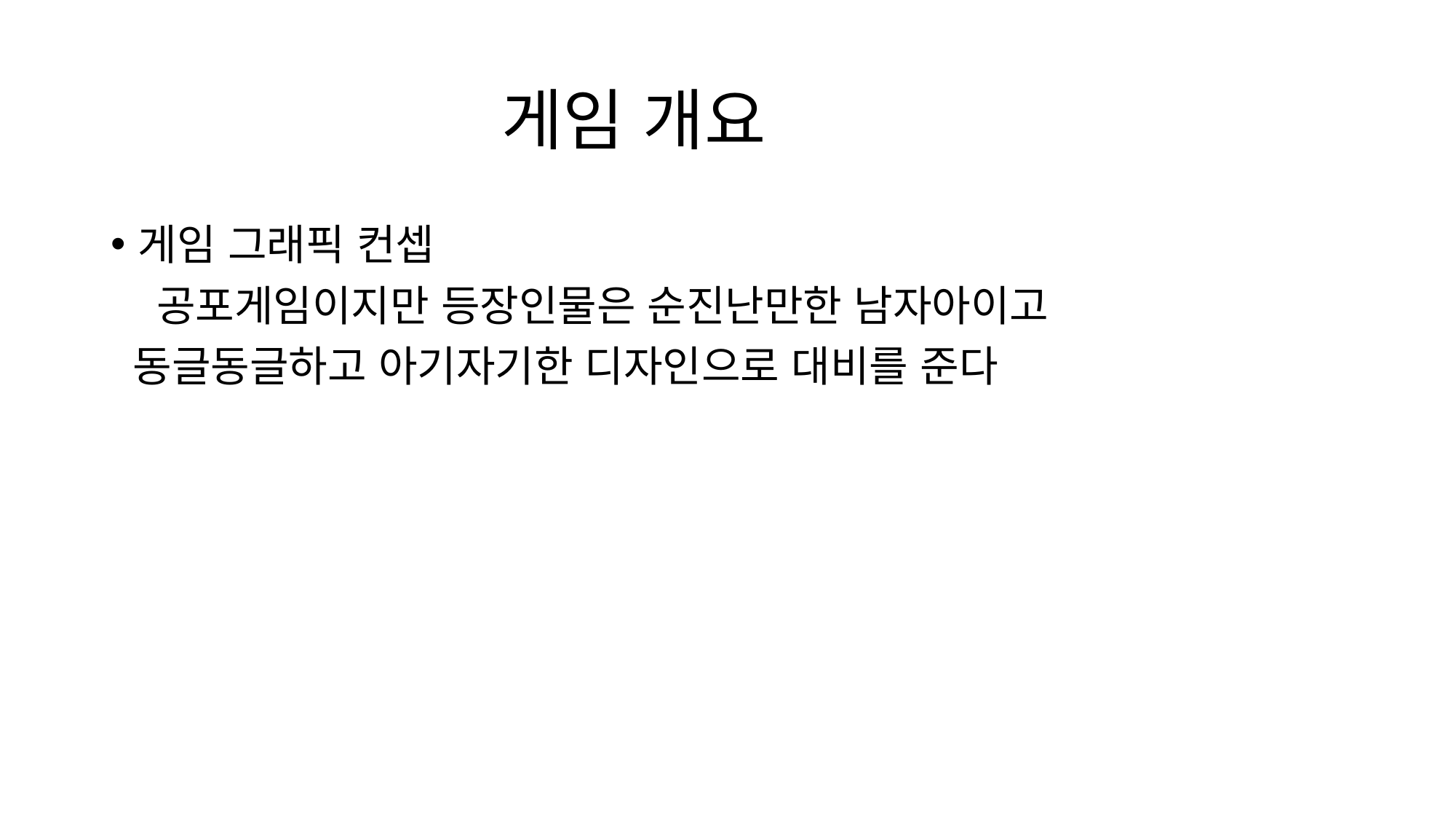

# 게임 개요
게임 그래픽 컨셉
   공포게임이지만 등장인물은 순진난만한 남자아이고
 동글동글하고 아기자기한 디자인으로 대비를 준다